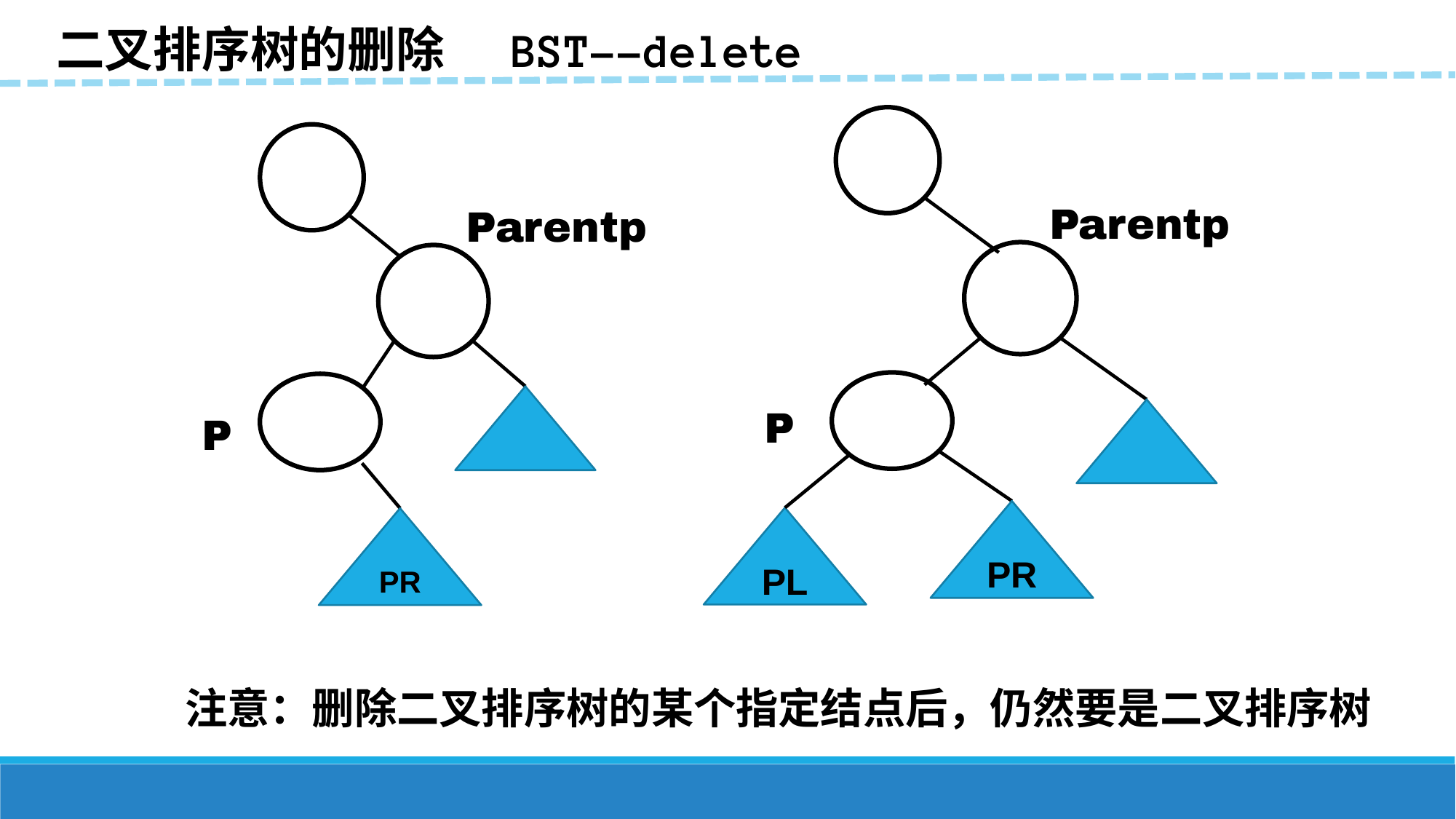

二叉排序树的删除     BST--delete

Parentp
Parentp

P

P
PR
PL
PR
注意：删除二叉排序树的某个指定结点后，仍然要是二叉排序树